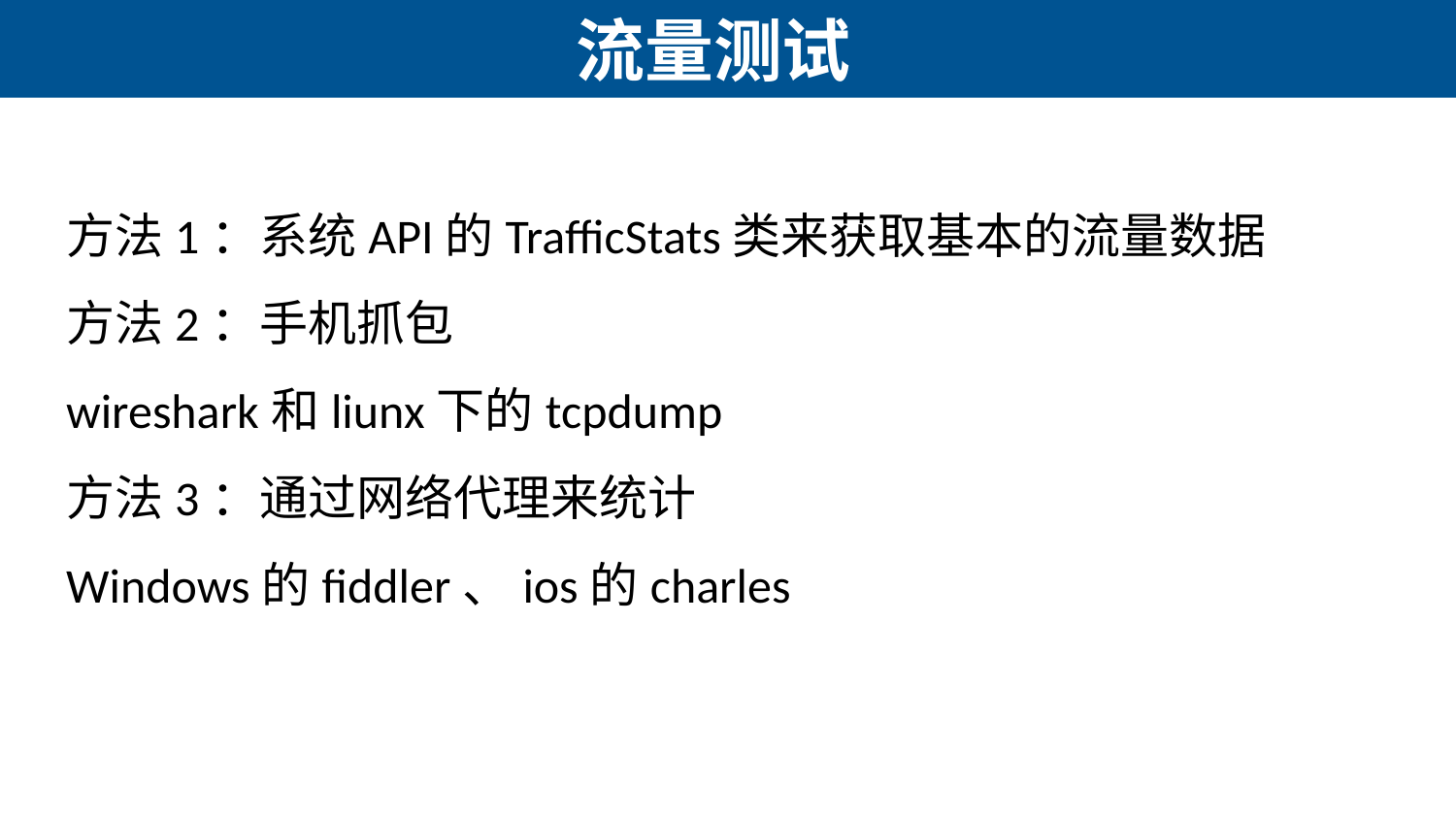

# 流量测试
方法1：系统API的TrafficStats类来获取基本的流量数据
方法2：手机抓包
wireshark和liunx下的tcpdump
方法3：通过网络代理来统计
Windows的fiddler、ios的charles